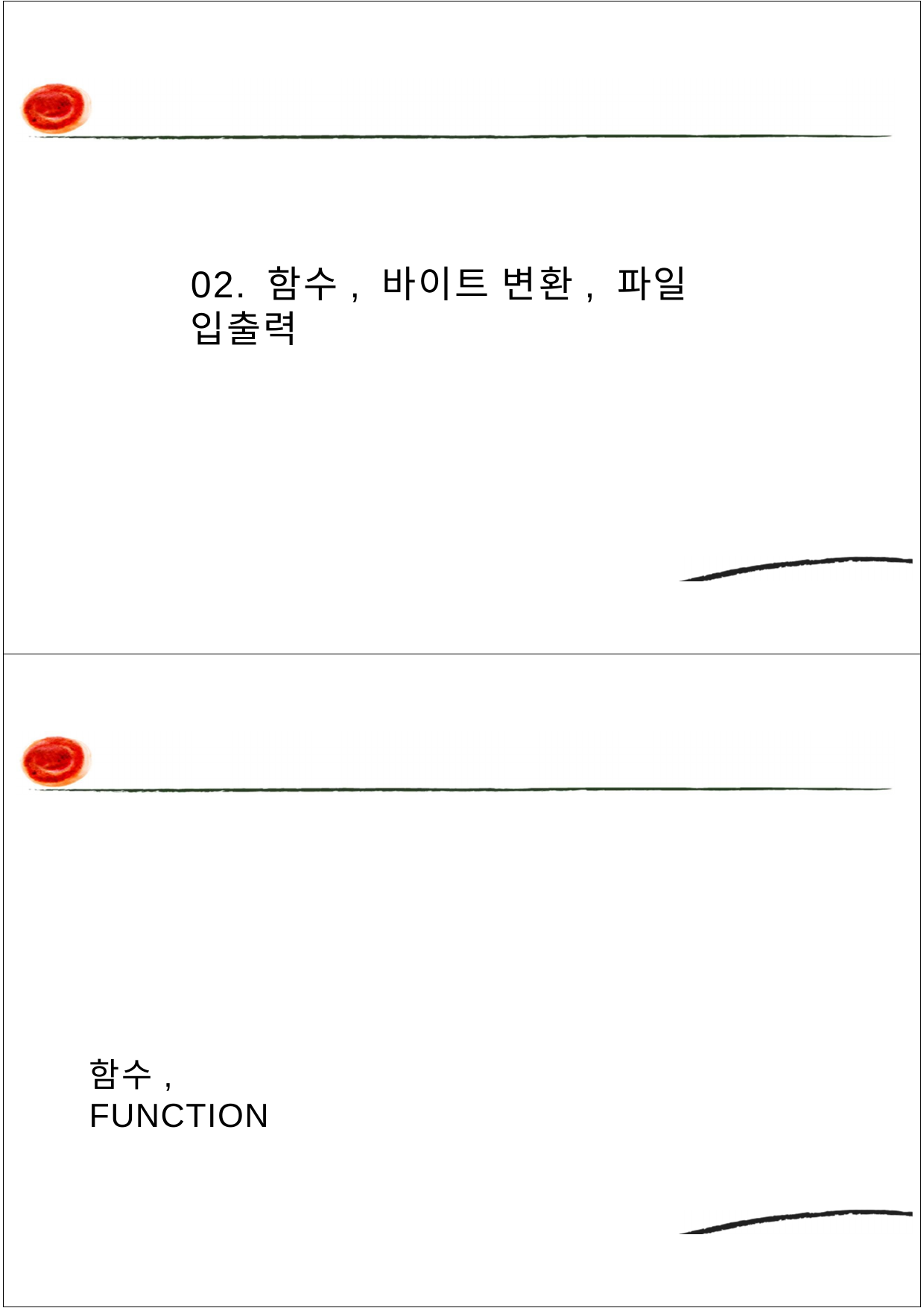

02. 함수, 바이트 변환, 파일 입출력

함수, FUNCTION